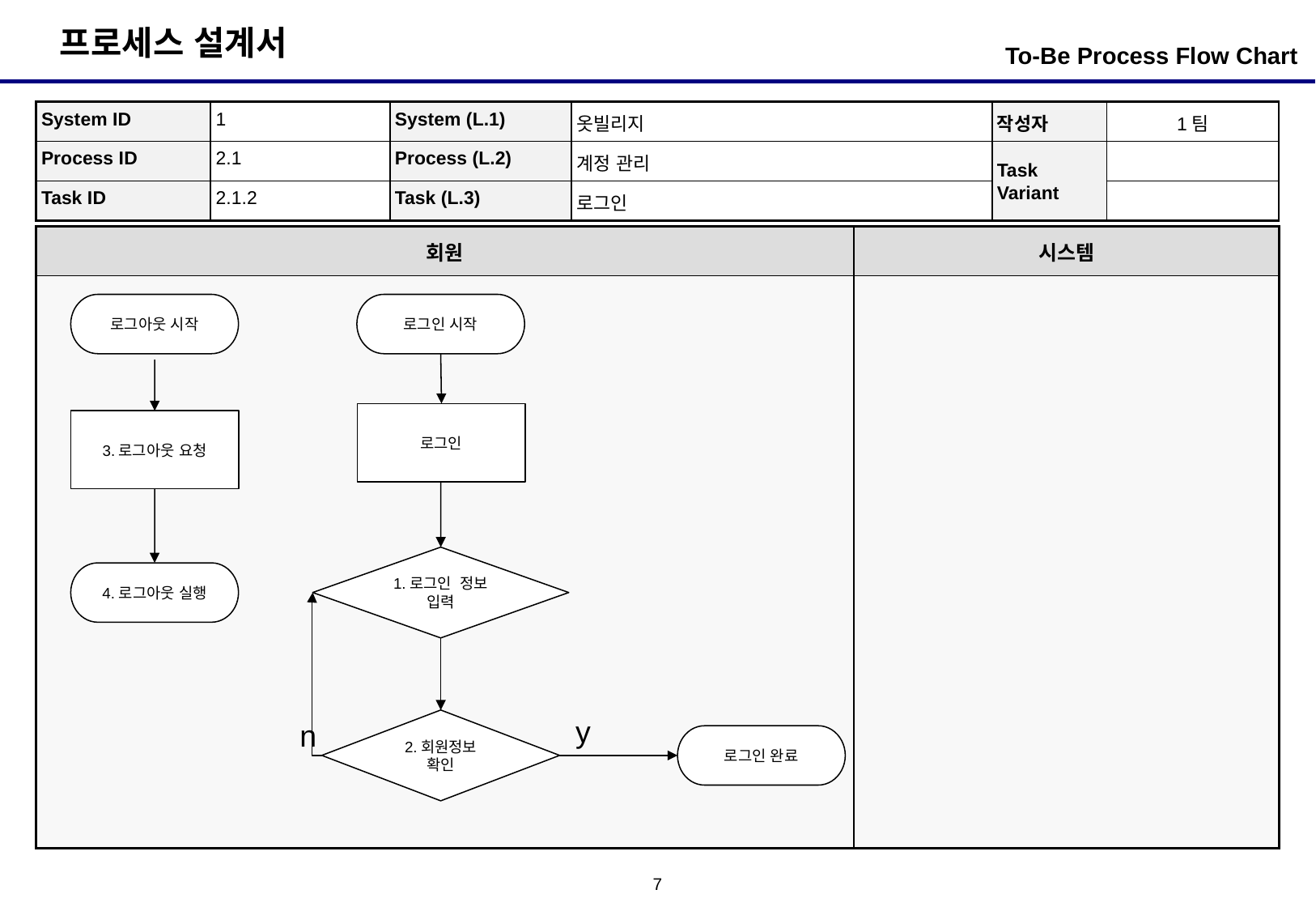

To-Be Process Flow Chart
| System ID | 1 | System (L.1) | 옷빌리지 | 작성자 | 1팀 |
| --- | --- | --- | --- | --- | --- |
| Process ID | 2.1 | Process (L.2) | 계정 관리 | Task Variant |  |
| Task ID | 2.1.2 | Task (L.3) | 로그인 |  |  |
| 회원 | 시스템 |
| --- | --- |
|  |  |
로그아웃 시작
로그인 시작
로그인
3.로그아웃 요청
1.로그인  정보 입력
4.로그아웃 실행
y
2.회원정보
확인
n
로그인 완료